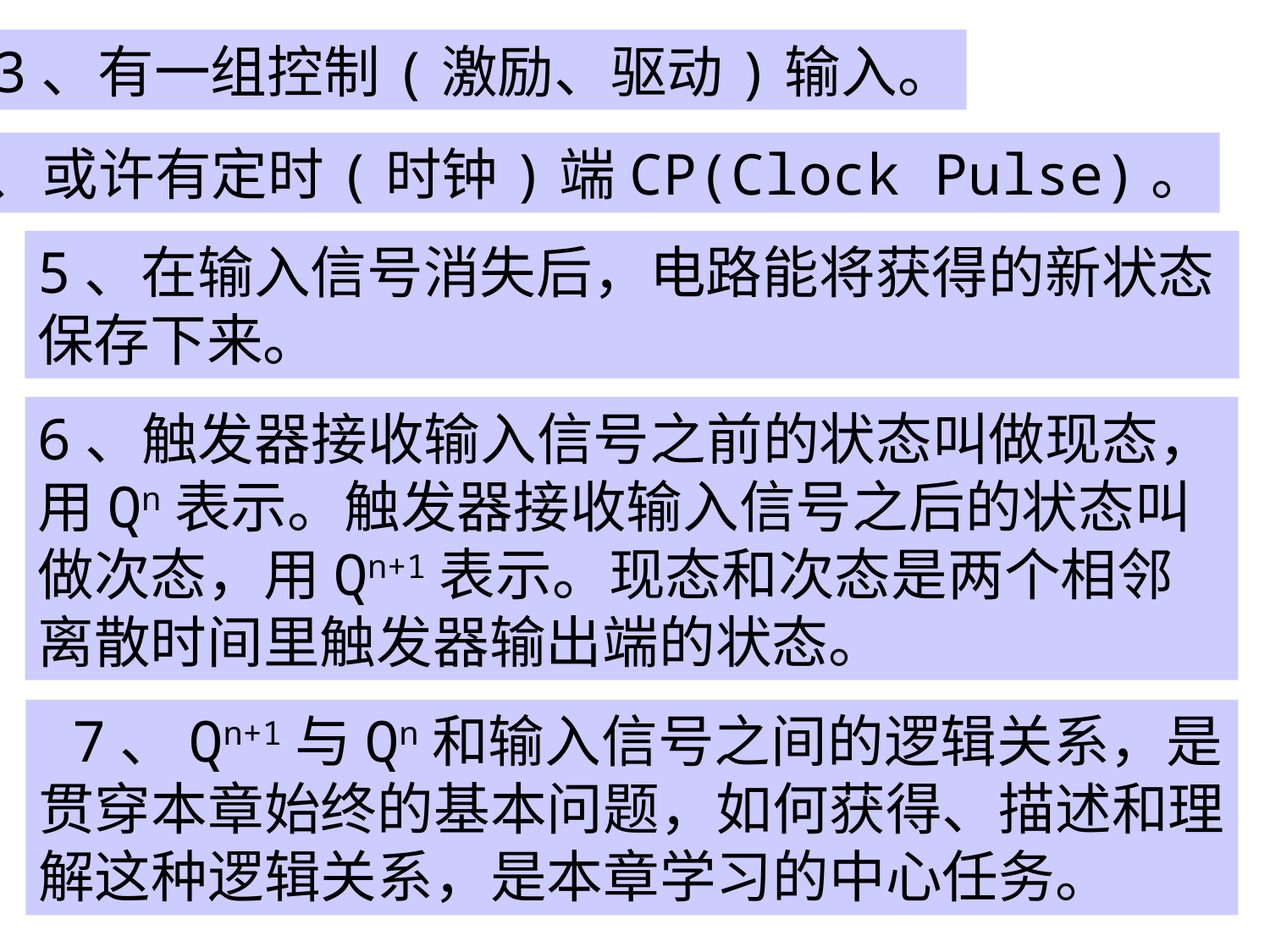

3、有一组控制(激励、驱动)输入。
4、或许有定时(时钟)端CP(Clock Pulse)。
5、在输入信号消失后，电路能将获得的新状态保存下来。
6、触发器接收输入信号之前的状态叫做现态，用Qn表示。触发器接收输入信号之后的状态叫做次态，用Qn+1表示。现态和次态是两个相邻离散时间里触发器输出端的状态。
 7、Qn+1与Qn和输入信号之间的逻辑关系，是贯穿本章始终的基本问题，如何获得、描述和理解这种逻辑关系，是本章学习的中心任务。
4